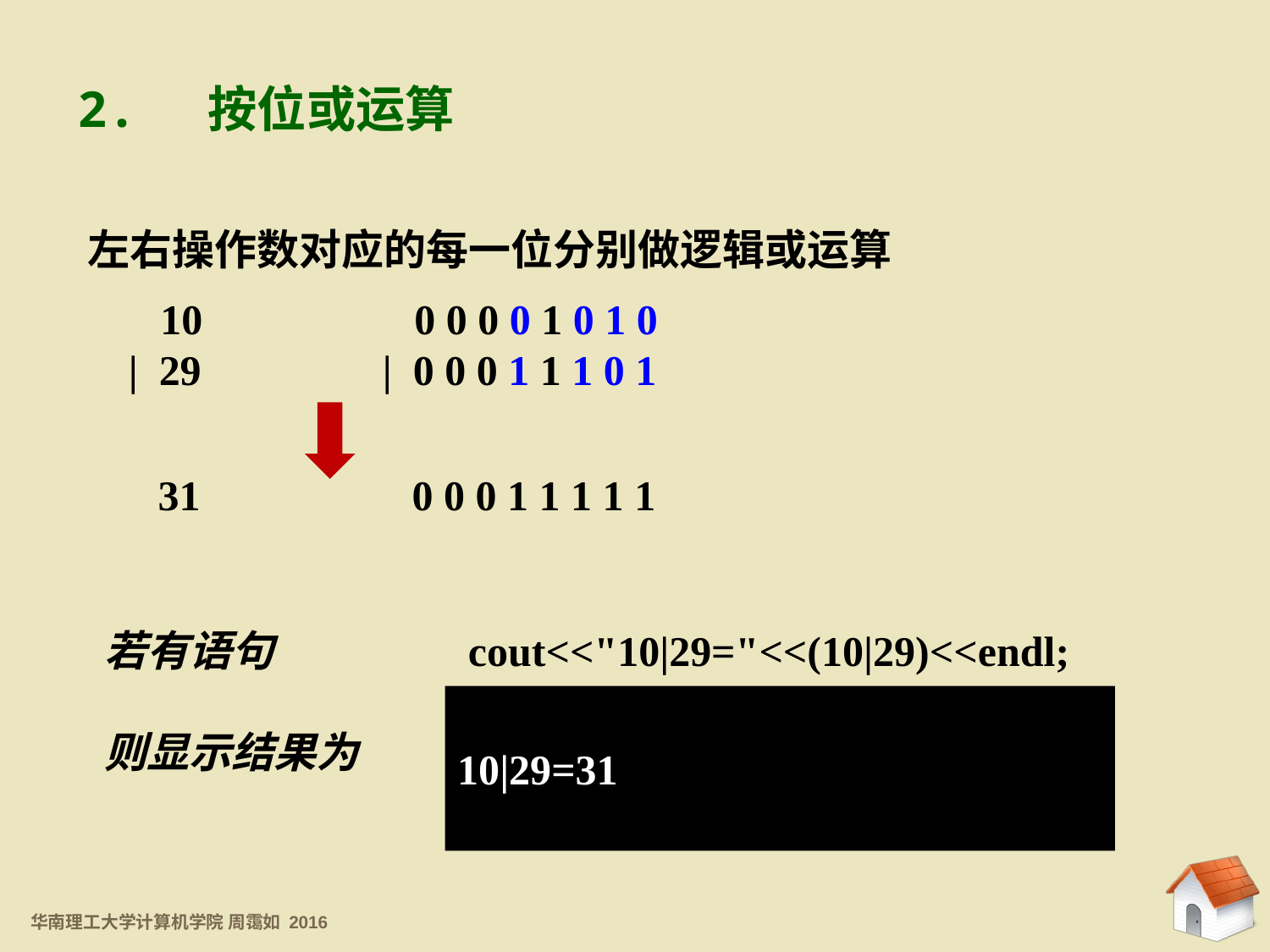

2.  按位或运算
左右操作数对应的每一位分别做逻辑或运算
     10		     0 0 0 0 1 0 1 0
  |  29		  |  0 0 0 1 1 1 0 1

 31  		 0 0 0 1 1 1 1 1
若有语句		 cout<<"10|29="<<(10|29)<<endl;
则显示结果为

10|29=31